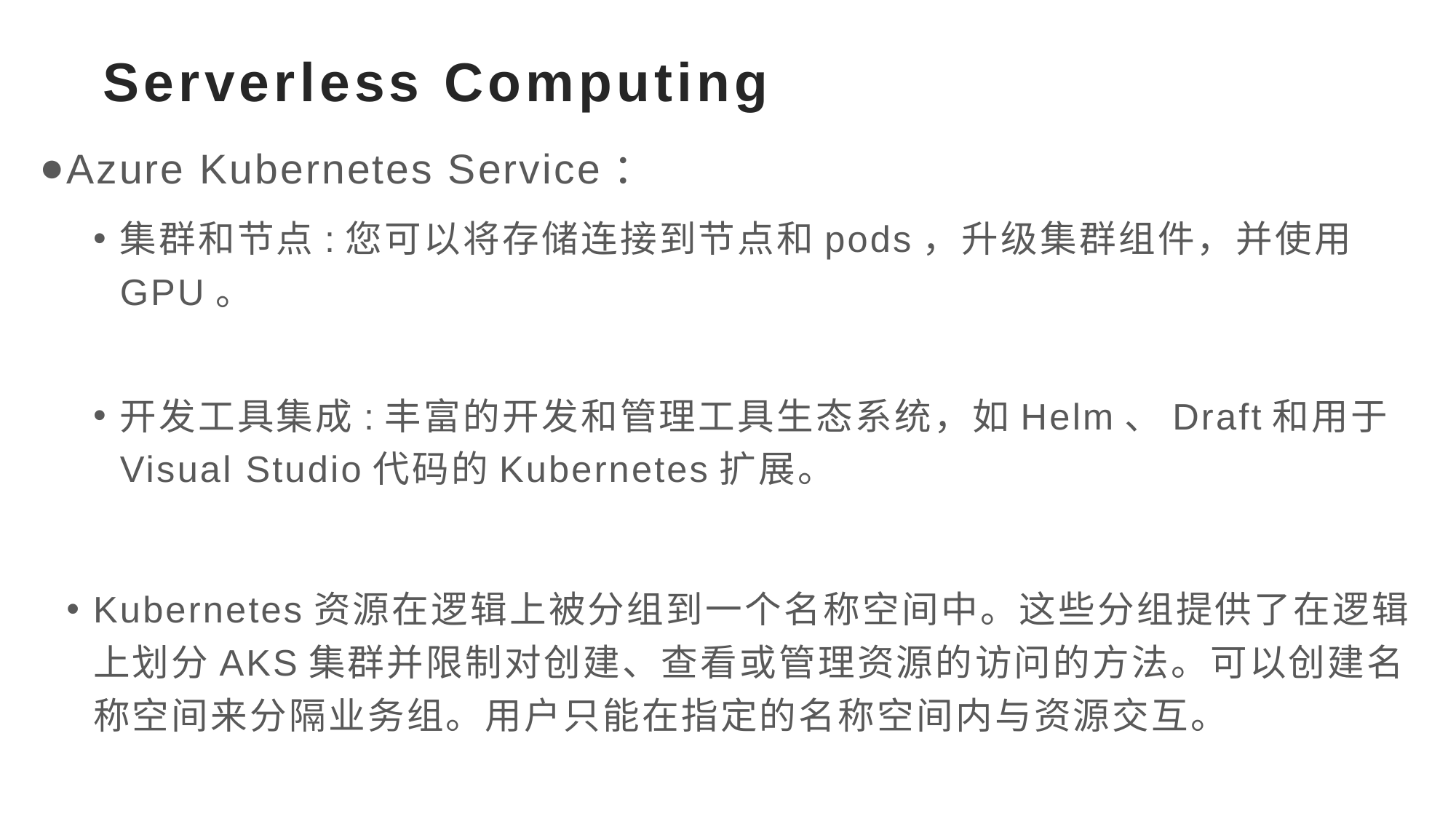

# Serverless Computing
Azure Kubernetes Service：
集群和节点:您可以将存储连接到节点和pods，升级集群组件，并使用GPU。

开发工具集成:丰富的开发和管理工具生态系统，如Helm、Draft和用于Visual Studio代码的Kubernetes扩展。

Kubernetes资源在逻辑上被分组到一个名称空间中。这些分组提供了在逻辑上划分AKS集群并限制对创建、查看或管理资源的访问的方法。可以创建名称空间来分隔业务组。用户只能在指定的名称空间内与资源交互。